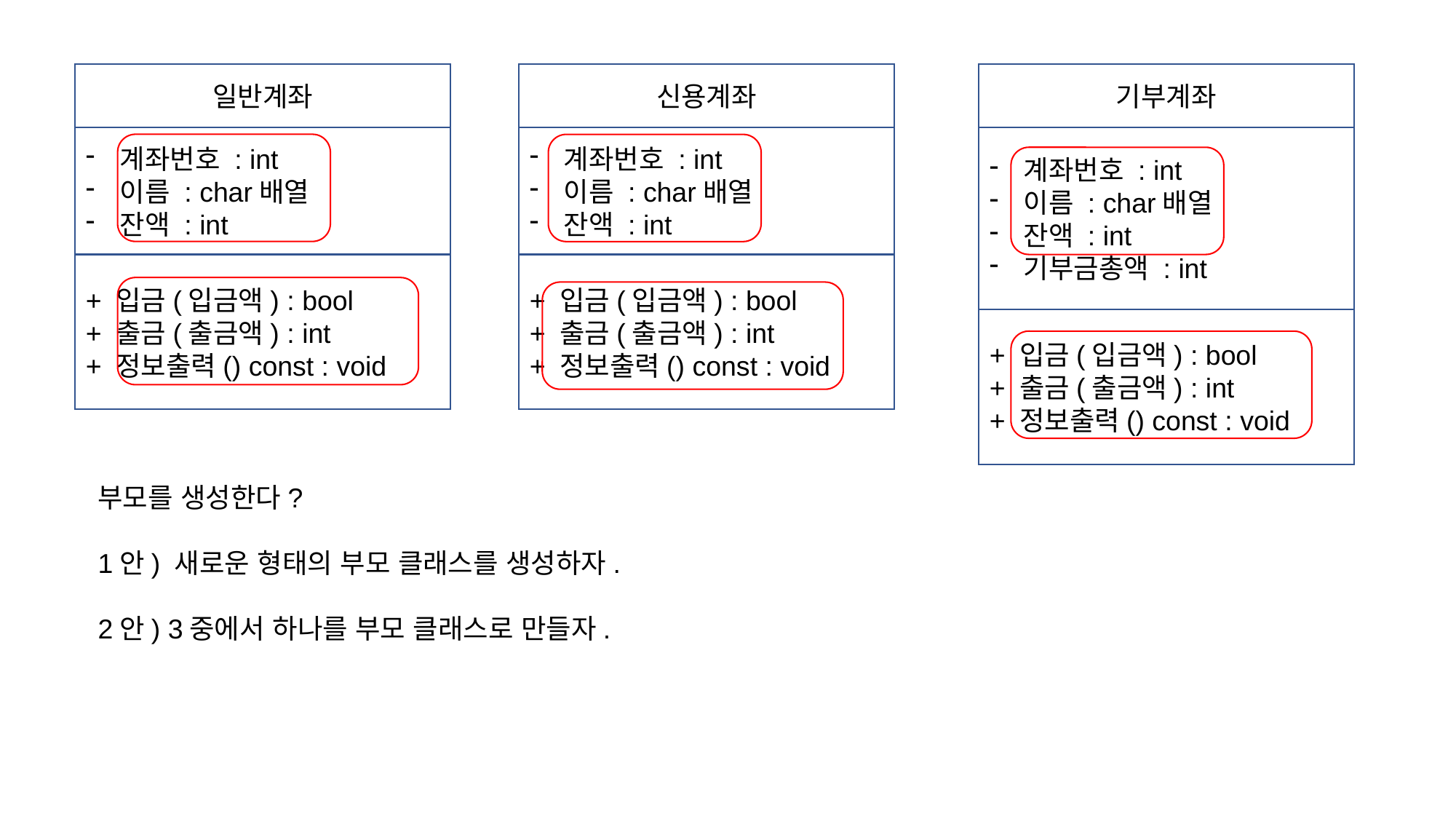

일반계좌
신용계좌
기부계좌
계좌번호 : int
이름 : char배열
잔액 : int
계좌번호 : int
이름 : char배열
잔액 : int
계좌번호 : int
이름 : char배열
잔액 : int
기부금총액 : int

+ 입금(입금액) : bool
+ 출금(출금액) : int
+ 정보출력() const : void
+ 입금(입금액) : bool
+ 출금(출금액) : int
+ 정보출력() const : void

+ 입금(입금액) : bool
+ 출금(출금액) : int
+ 정보출력() const : void

부모를 생성한다?

1안) 새로운 형태의 부모 클래스를 생성하자.

2안) 3중에서 하나를 부모 클래스로 만들자.